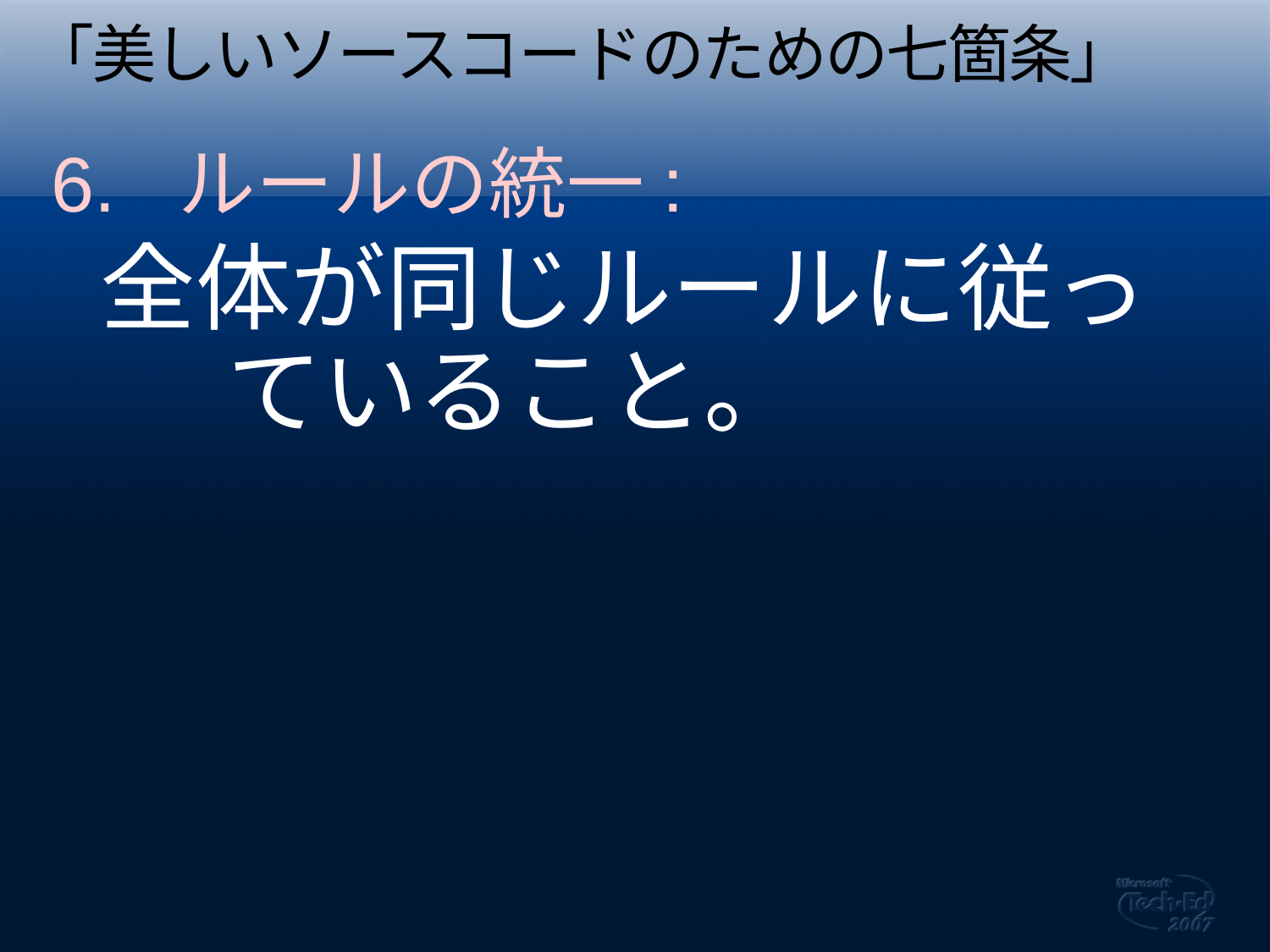

# 「美しいソースコードのための七箇条」
ルールの統一:
全体が同じルールに従っていること。